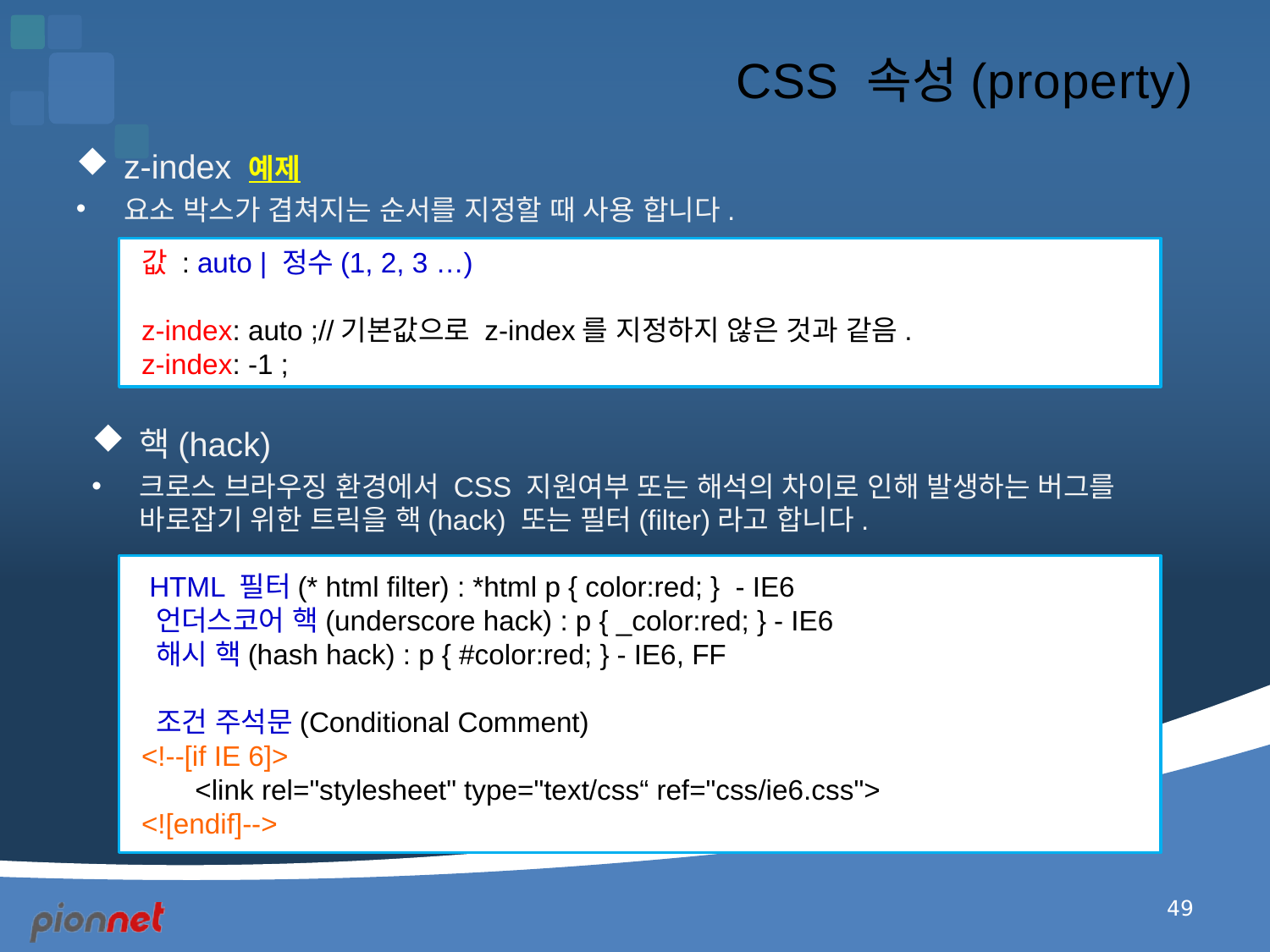

# CSS 속성(property)
z-index 예제
요소 박스가 겹쳐지는 순서를 지정할 때 사용 합니다.
값 : auto | 정수(1, 2, 3 …)

z-index: auto ;//기본값으로 z-index를 지정하지 않은 것과 같음.
z-index: -1 ;
핵(hack)
크로스 브라우징 환경에서 CSS 지원여부 또는 해석의 차이로 인해 발생하는 버그를 바로잡기 위한 트릭을 핵(hack) 또는 필터(filter)라고 합니다.
 HTML 필터(* html filter) : *html p { color:red; }  - IE6
 언더스코어 핵(underscore hack) : p { _color:red; } - IE6
 해시 핵(hash hack) : p { #color:red; } - IE6, FF

 조건 주석문(Conditional Comment)
<!--[if IE 6]>
<link rel="stylesheet" type="text/css“ ref="css/ie6.css">
<![endif]-->
49